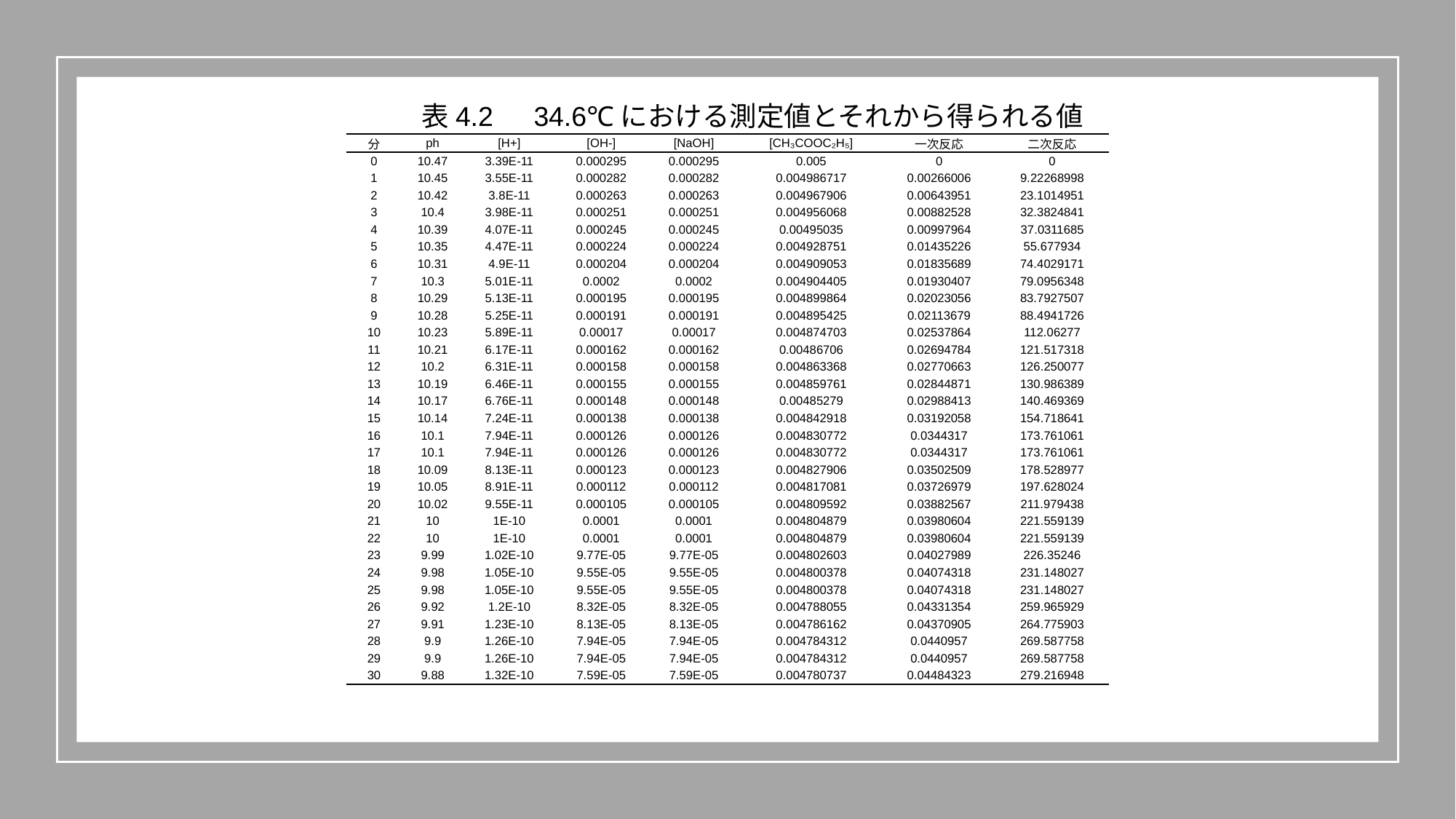

表4.2　34.6℃における測定値とそれから得られる値
| 分 | ph | [H+] | [OH-] | [NaOH] | [CH₃COOC₂H₅] | 一次反応 | 二次反応 |
| --- | --- | --- | --- | --- | --- | --- | --- |
| 0 | 10.47 | 3.39E-11 | 0.000295 | 0.000295 | 0.005 | 0 | 0 |
| 1 | 10.45 | 3.55E-11 | 0.000282 | 0.000282 | 0.004986717 | 0.00266006 | 9.22268998 |
| 2 | 10.42 | 3.8E-11 | 0.000263 | 0.000263 | 0.004967906 | 0.00643951 | 23.1014951 |
| 3 | 10.4 | 3.98E-11 | 0.000251 | 0.000251 | 0.004956068 | 0.00882528 | 32.3824841 |
| 4 | 10.39 | 4.07E-11 | 0.000245 | 0.000245 | 0.00495035 | 0.00997964 | 37.0311685 |
| 5 | 10.35 | 4.47E-11 | 0.000224 | 0.000224 | 0.004928751 | 0.01435226 | 55.677934 |
| 6 | 10.31 | 4.9E-11 | 0.000204 | 0.000204 | 0.004909053 | 0.01835689 | 74.4029171 |
| 7 | 10.3 | 5.01E-11 | 0.0002 | 0.0002 | 0.004904405 | 0.01930407 | 79.0956348 |
| 8 | 10.29 | 5.13E-11 | 0.000195 | 0.000195 | 0.004899864 | 0.02023056 | 83.7927507 |
| 9 | 10.28 | 5.25E-11 | 0.000191 | 0.000191 | 0.004895425 | 0.02113679 | 88.4941726 |
| 10 | 10.23 | 5.89E-11 | 0.00017 | 0.00017 | 0.004874703 | 0.02537864 | 112.06277 |
| 11 | 10.21 | 6.17E-11 | 0.000162 | 0.000162 | 0.00486706 | 0.02694784 | 121.517318 |
| 12 | 10.2 | 6.31E-11 | 0.000158 | 0.000158 | 0.004863368 | 0.02770663 | 126.250077 |
| 13 | 10.19 | 6.46E-11 | 0.000155 | 0.000155 | 0.004859761 | 0.02844871 | 130.986389 |
| 14 | 10.17 | 6.76E-11 | 0.000148 | 0.000148 | 0.00485279 | 0.02988413 | 140.469369 |
| 15 | 10.14 | 7.24E-11 | 0.000138 | 0.000138 | 0.004842918 | 0.03192058 | 154.718641 |
| 16 | 10.1 | 7.94E-11 | 0.000126 | 0.000126 | 0.004830772 | 0.0344317 | 173.761061 |
| 17 | 10.1 | 7.94E-11 | 0.000126 | 0.000126 | 0.004830772 | 0.0344317 | 173.761061 |
| 18 | 10.09 | 8.13E-11 | 0.000123 | 0.000123 | 0.004827906 | 0.03502509 | 178.528977 |
| 19 | 10.05 | 8.91E-11 | 0.000112 | 0.000112 | 0.004817081 | 0.03726979 | 197.628024 |
| 20 | 10.02 | 9.55E-11 | 0.000105 | 0.000105 | 0.004809592 | 0.03882567 | 211.979438 |
| 21 | 10 | 1E-10 | 0.0001 | 0.0001 | 0.004804879 | 0.03980604 | 221.559139 |
| 22 | 10 | 1E-10 | 0.0001 | 0.0001 | 0.004804879 | 0.03980604 | 221.559139 |
| 23 | 9.99 | 1.02E-10 | 9.77E-05 | 9.77E-05 | 0.004802603 | 0.04027989 | 226.35246 |
| 24 | 9.98 | 1.05E-10 | 9.55E-05 | 9.55E-05 | 0.004800378 | 0.04074318 | 231.148027 |
| 25 | 9.98 | 1.05E-10 | 9.55E-05 | 9.55E-05 | 0.004800378 | 0.04074318 | 231.148027 |
| 26 | 9.92 | 1.2E-10 | 8.32E-05 | 8.32E-05 | 0.004788055 | 0.04331354 | 259.965929 |
| 27 | 9.91 | 1.23E-10 | 8.13E-05 | 8.13E-05 | 0.004786162 | 0.04370905 | 264.775903 |
| 28 | 9.9 | 1.26E-10 | 7.94E-05 | 7.94E-05 | 0.004784312 | 0.0440957 | 269.587758 |
| 29 | 9.9 | 1.26E-10 | 7.94E-05 | 7.94E-05 | 0.004784312 | 0.0440957 | 269.587758 |
| 30 | 9.88 | 1.32E-10 | 7.59E-05 | 7.59E-05 | 0.004780737 | 0.04484323 | 279.216948 |